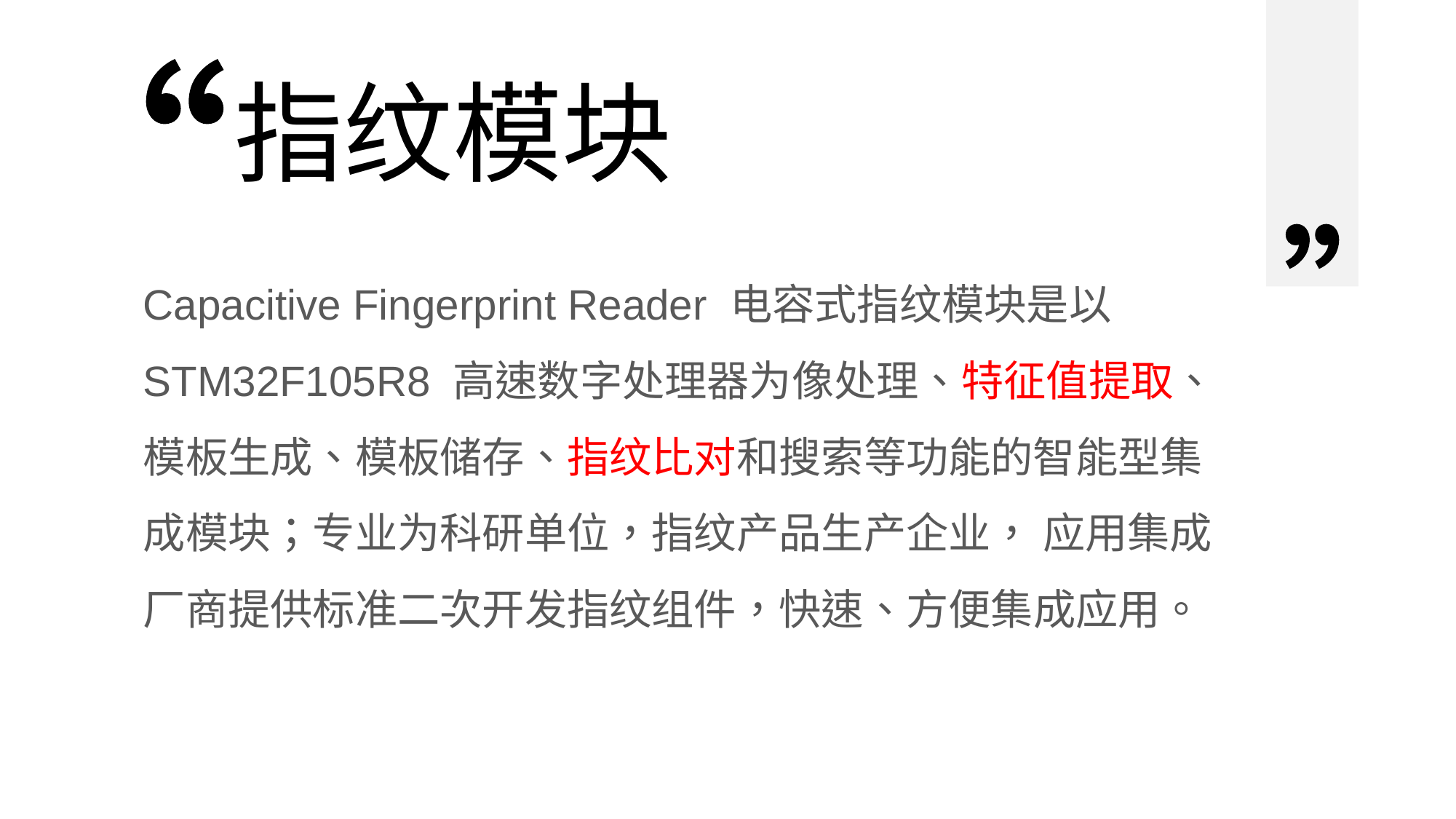

指纹模块

Capacitive Fingerprint Reader 电容式指纹模块是以 STM32F105R8 高速数字处理器为像处理、特征值提取、模板生成、模板储存、指纹比对和搜索等功能的智能型集成模块；专业为科研单位，指纹产品生产企业， 应用集成厂商提供标准二次开发指纹组件，快速、方便集成应用。